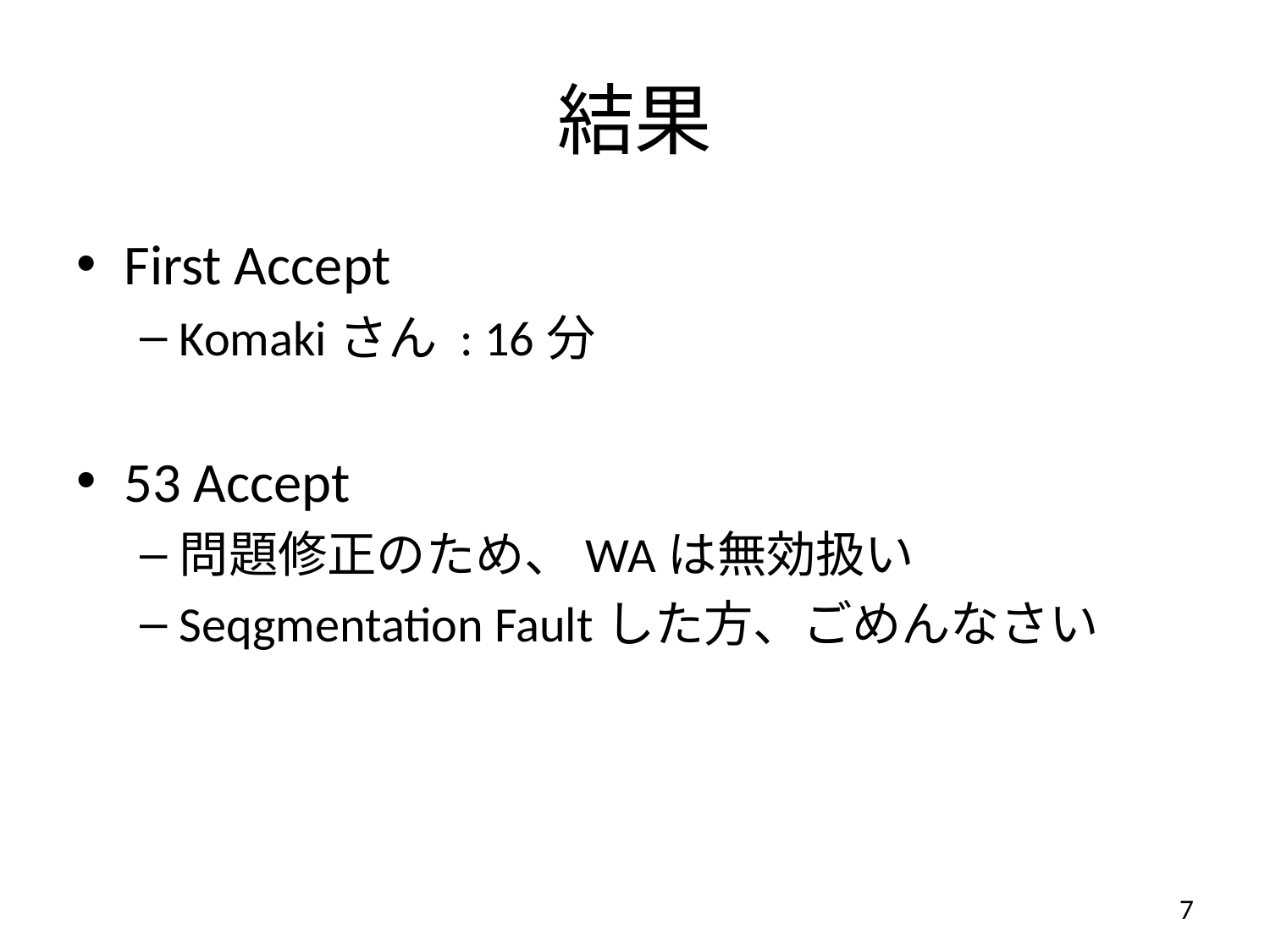

# 結果
First Accept
Komakiさん : 16分

53 Accept
問題修正のため、WAは無効扱い
Seqgmentation Faultした方、ごめんなさい
7